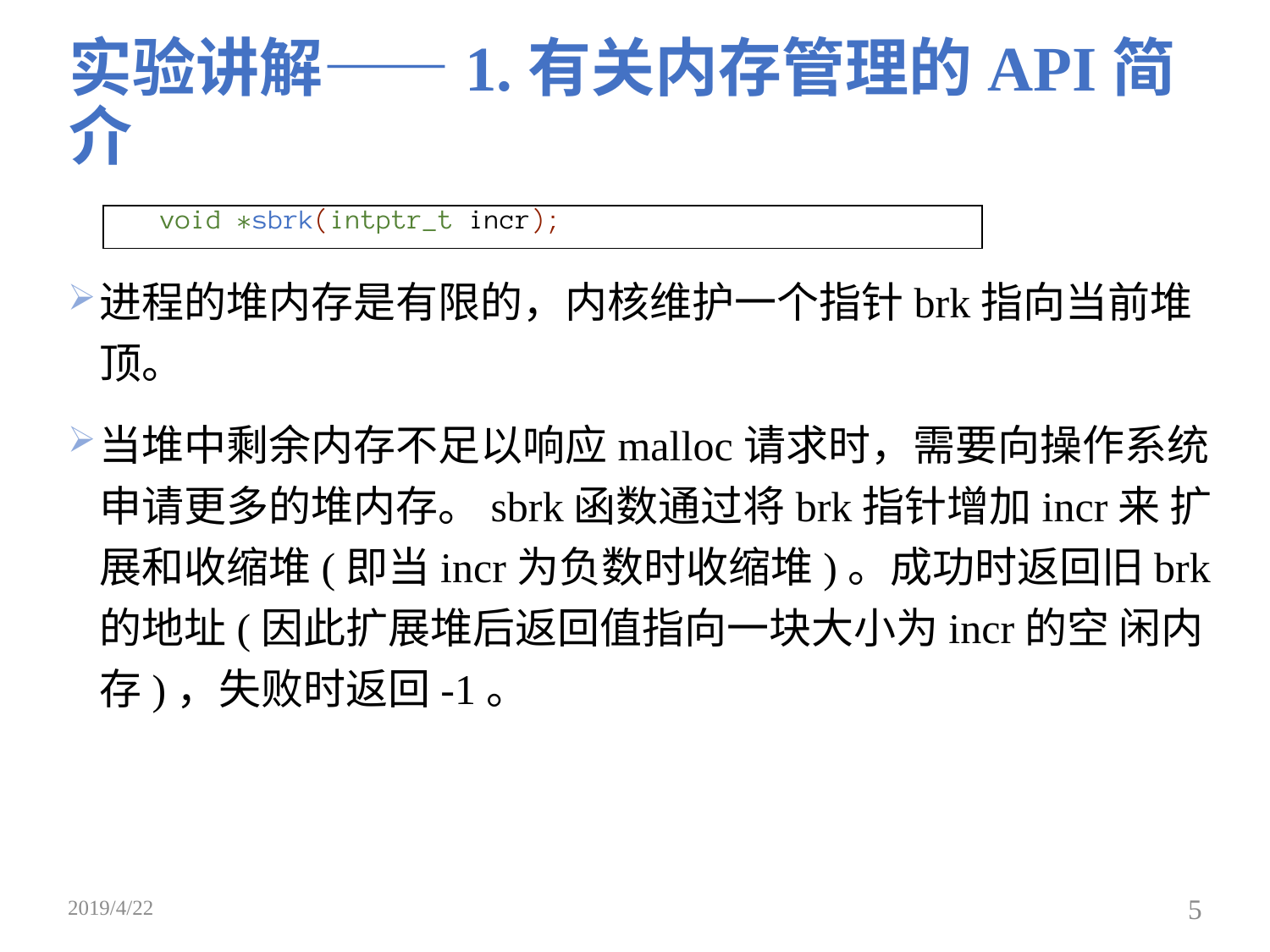

# 实验讲解——1.有关内存管理的API简介

进程的堆内存是有限的，内核维护一个指针brk指向当前堆顶。
当堆中剩余内存不足以响应malloc请求时，需要向操作系统申请更多的堆内存。sbrk函数通过将brk指针增加incr来 扩展和收缩堆(即当incr为负数时收缩堆)。成功时返回旧brk的地址(因此扩展堆后返回值指向一块大小为incr的空 闲内存)，失败时返回-1。
| void \*sbrk(intptr\_t incr); |
| --- |
2019/4/22
5